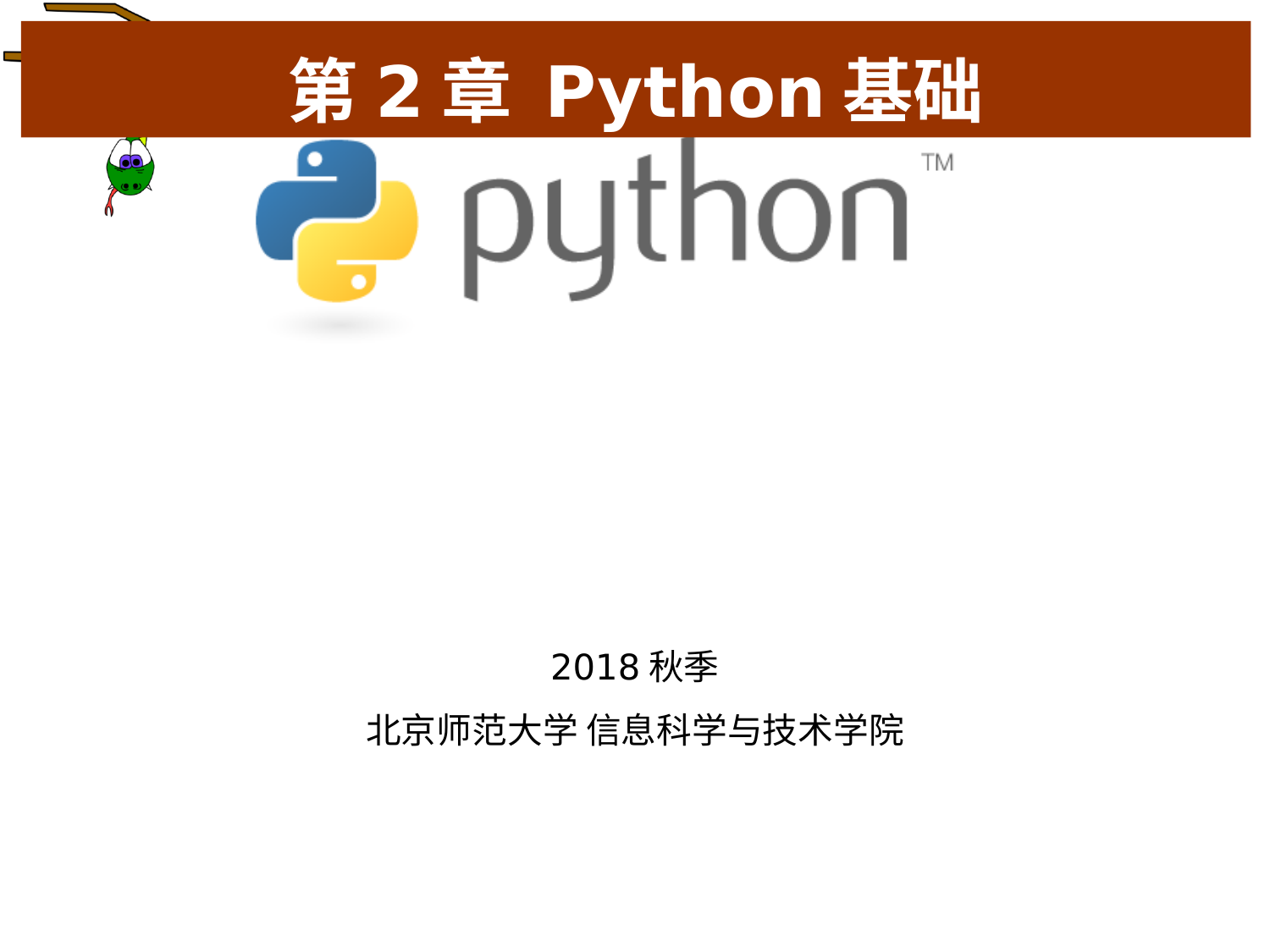

# 第2章 Python基础
2018秋季
北京师范大学 信息科学与技术学院
1